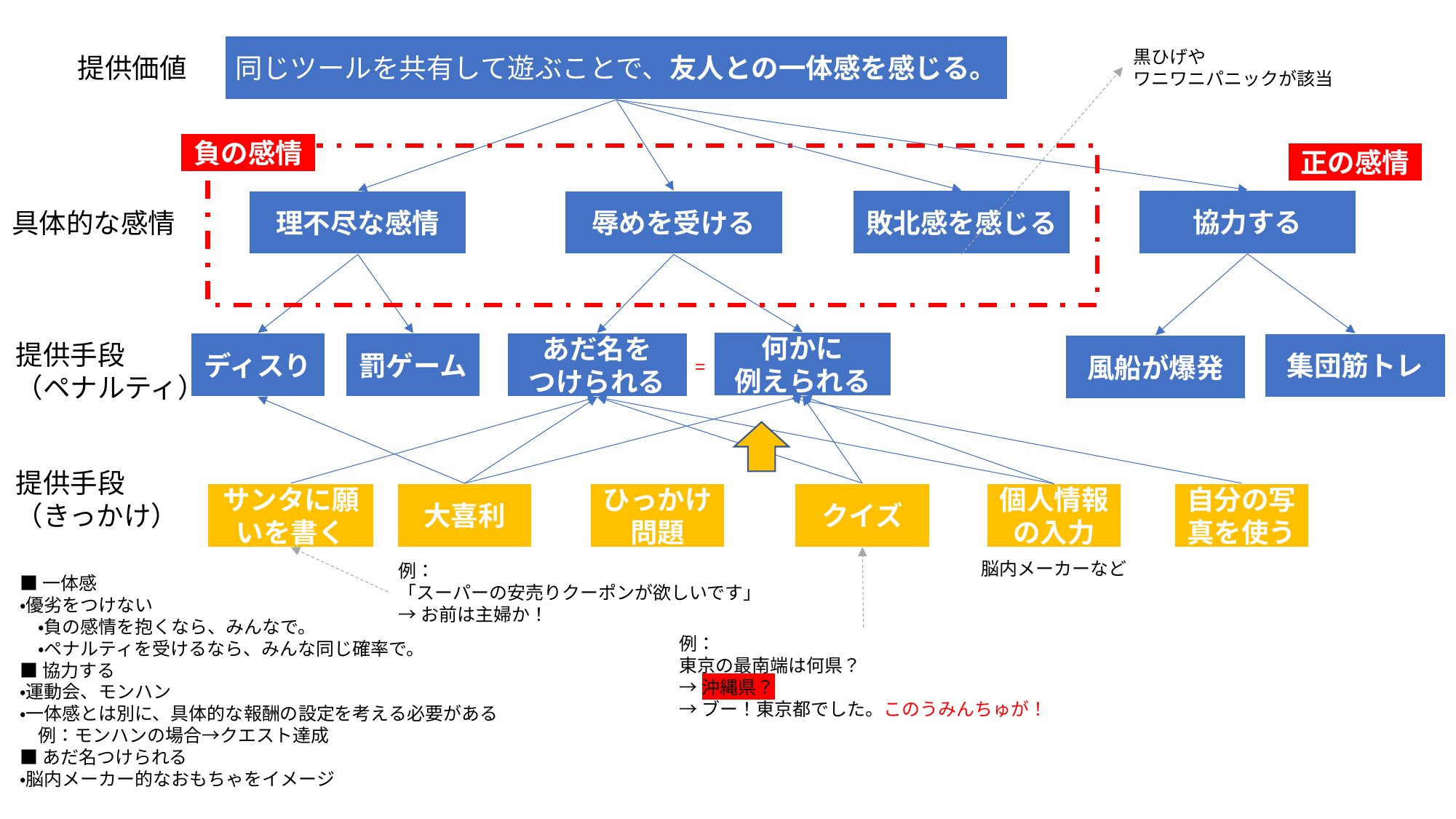

同じツールを共有して遊ぶことで、友人との一体感を感じる。
黒ひげや
ワニワニパニックが該当
提供価値
負の感情
正の感情

協力する
敗北感を感じる
辱めを受ける
理不尽な感情
具体的な感情
提供手段
（ペナルティ）
何かに
例えられる
罰ゲーム
あだ名を
つけられる
ディスり
集団筋トレ
風船が爆発
=

提供手段
（きっかけ）
サンタに願いを書く
クイズ
自分の写真を使う
ひっかけ問題
大喜利
個人情報の入力
脳内メーカーなど
例：
「スーパーの安売りクーポンが欲しいです」
→お前は主婦か！
■一体感
・優劣をつけない
　・負の感情を抱くなら、みんなで。
　・ペナルティを受けるなら、みんな同じ確率で。
■協力する
・運動会、モンハン
・一体感とは別に、具体的な報酬の設定を考える必要がある
　例：モンハンの場合→クエスト達成
■あだ名つけられる
・脳内メーカー的なおもちゃをイメージ
例：
東京の最南端は何県？
→沖縄県？
→ブー！東京都でした。このうみんちゅが！